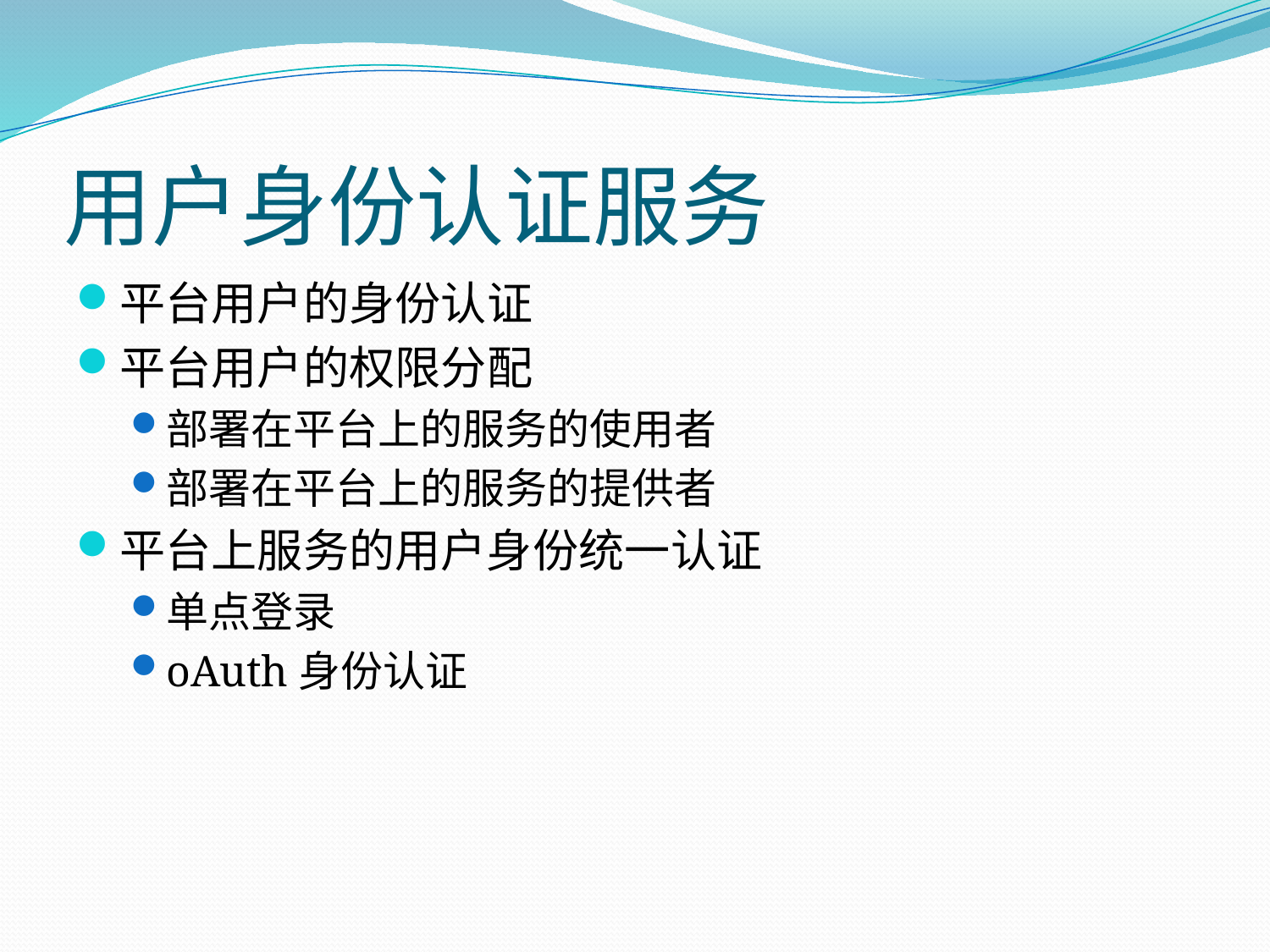

# 用户身份认证服务
平台用户的身份认证
平台用户的权限分配
部署在平台上的服务的使用者
部署在平台上的服务的提供者
平台上服务的用户身份统一认证
单点登录
oAuth身份认证